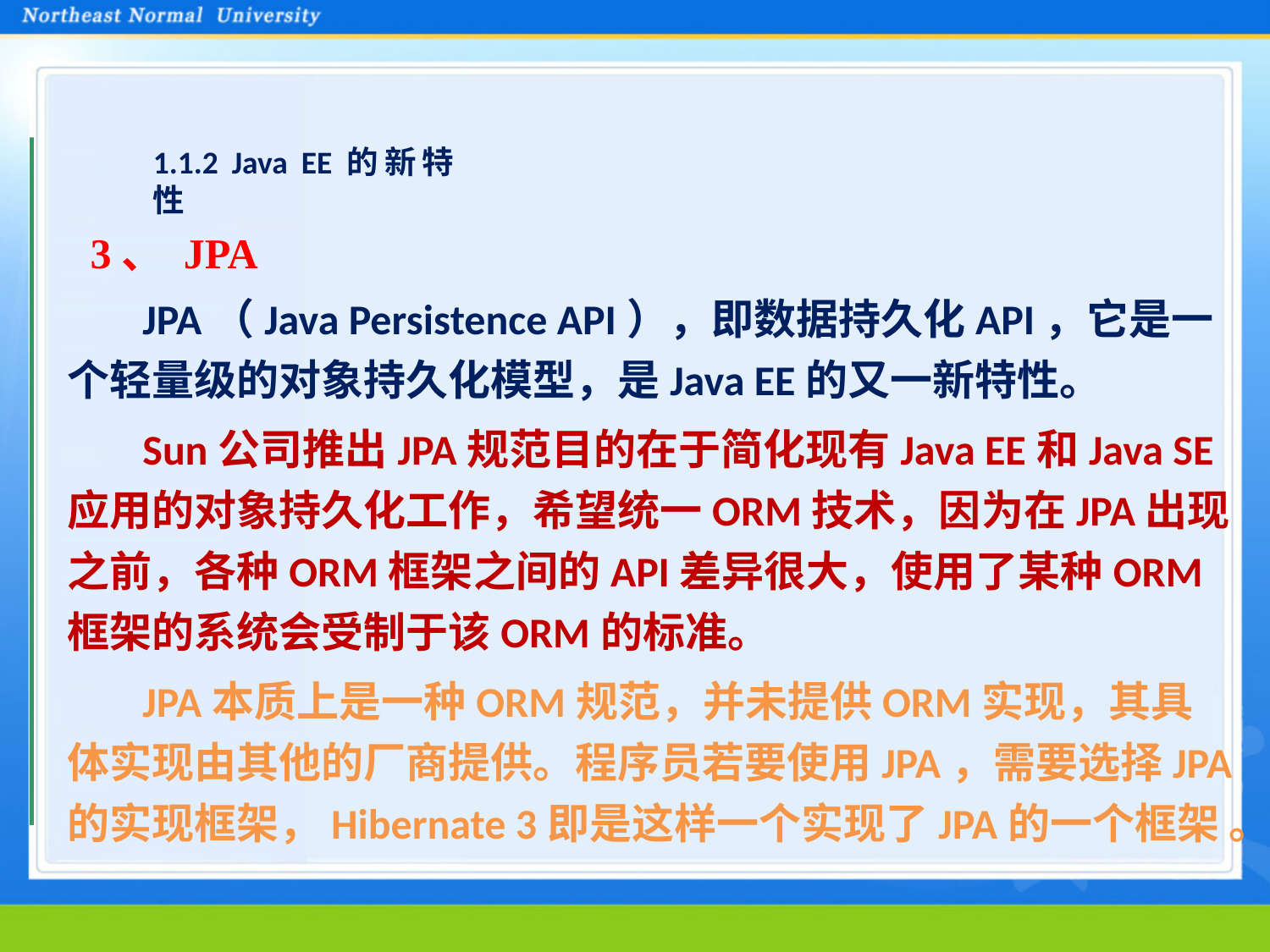

#
1.1.2 Java EE的新特性
3、 JPA

JPA（Java Persistence API），即数据持久化API，它是一个轻量级的对象持久化模型，是Java EE的又一新特性。
Sun公司推出JPA规范目的在于简化现有Java EE和Java SE应用的对象持久化工作，希望统一ORM技术，因为在JPA出现之前，各种ORM框架之间的API差异很大，使用了某种ORM框架的系统会受制于该ORM的标准。
JPA本质上是一种ORM规范，并未提供ORM实现，其具体实现由其他的厂商提供。程序员若要使用JPA，需要选择JPA的实现框架，Hibernate 3即是这样一个实现了JPA的一个框架 。